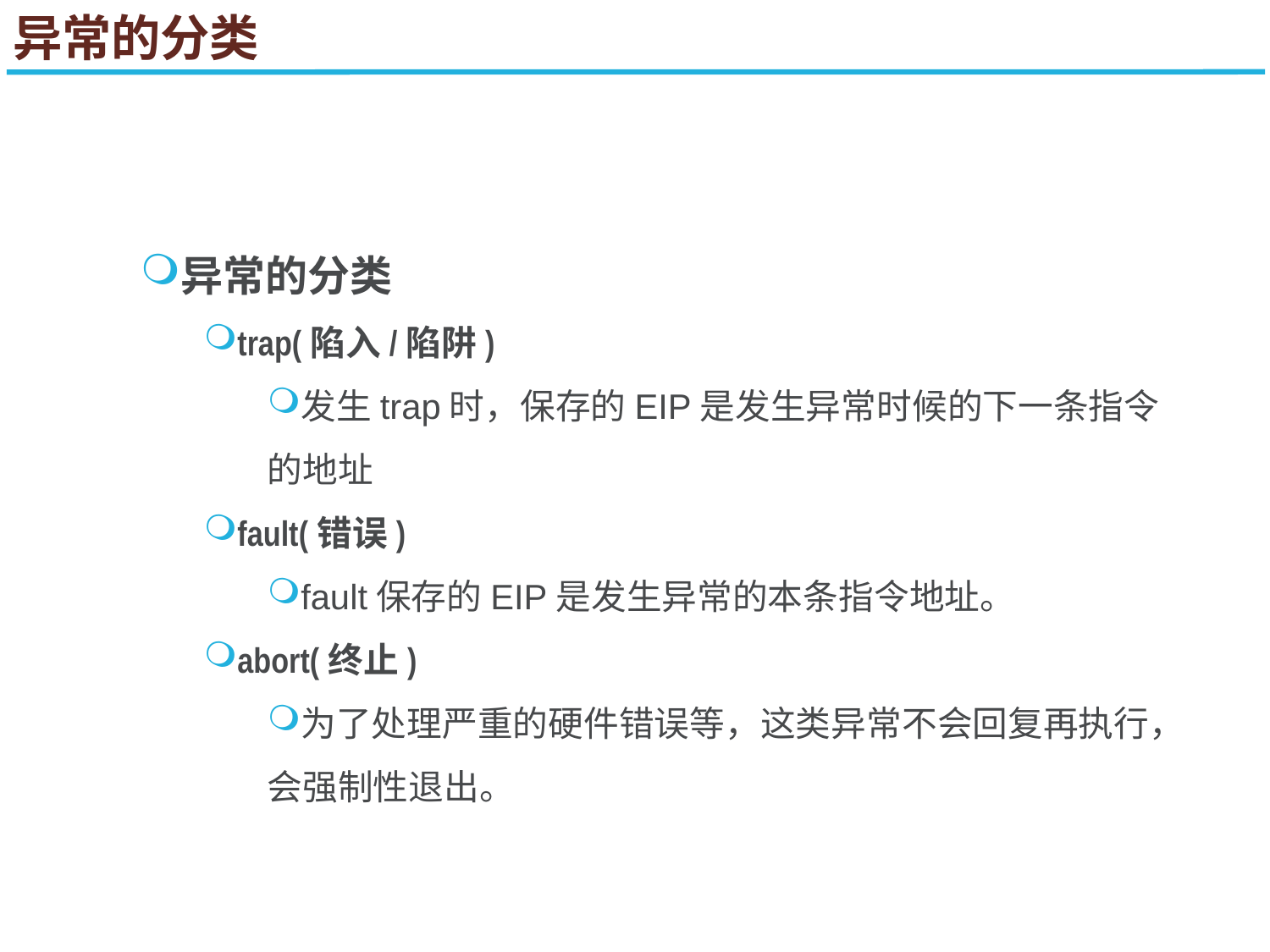

异常的分类

异常的分类
trap(陷入/陷阱)
发生trap时，保存的EIP是发生异常时候的下一条指令的地址
fault(错误)
fault保存的EIP是发生异常的本条指令地址。
abort(终止)
为了处理严重的硬件错误等，这类异常不会回复再执行，会强制性退出。